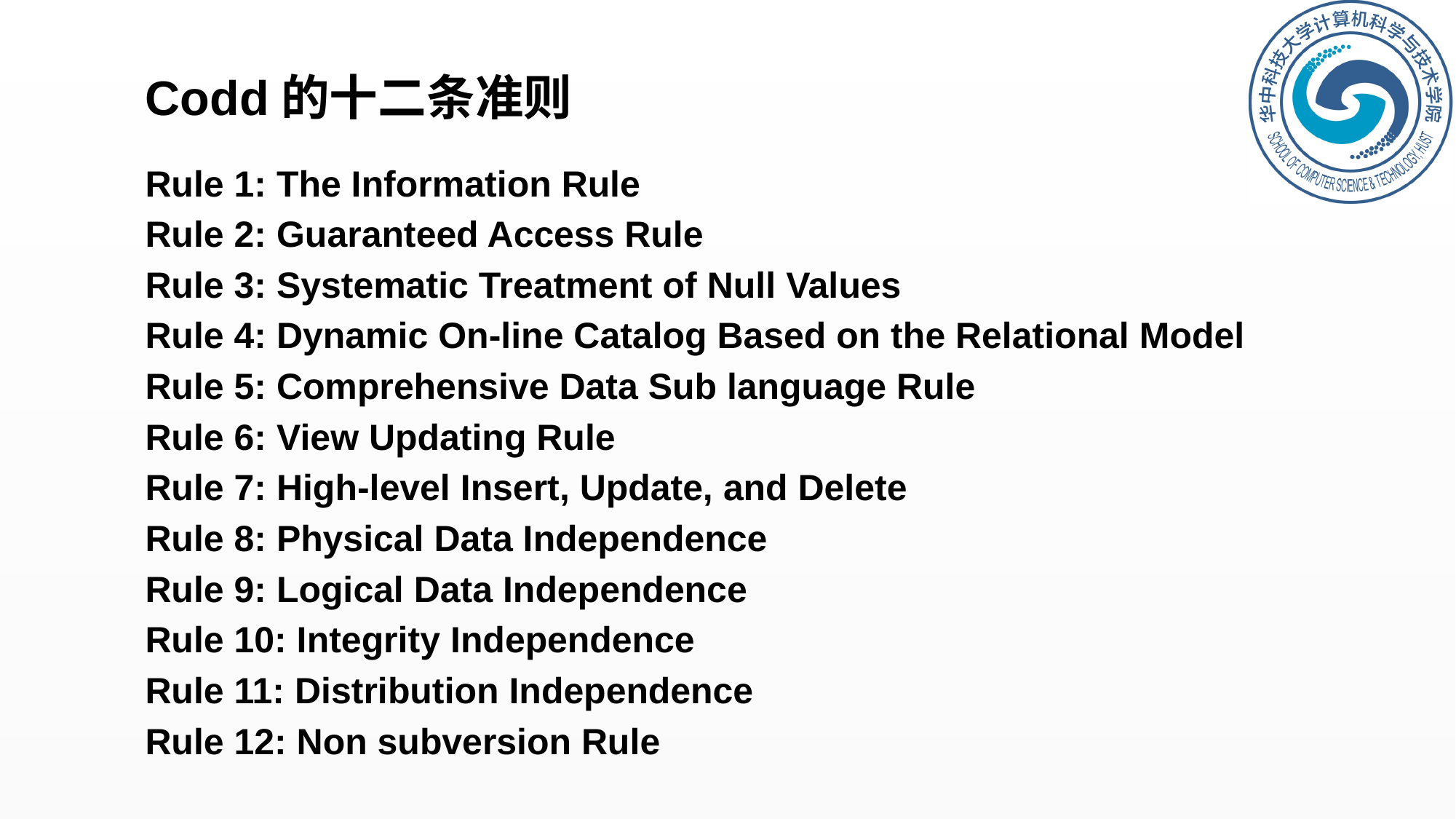

# Codd的十二条准则
Rule 1: The Information Rule
Rule 2: Guaranteed Access Rule
Rule 3: Systematic Treatment of Null Values
Rule 4: Dynamic On-line Catalog Based on the Relational Model
Rule 5: Comprehensive Data Sub language Rule
Rule 6: View Updating Rule
Rule 7: High-level Insert, Update, and Delete
Rule 8: Physical Data Independence
Rule 9: Logical Data Independence
Rule 10: Integrity Independence
Rule 11: Distribution Independence
Rule 12: Non subversion Rule